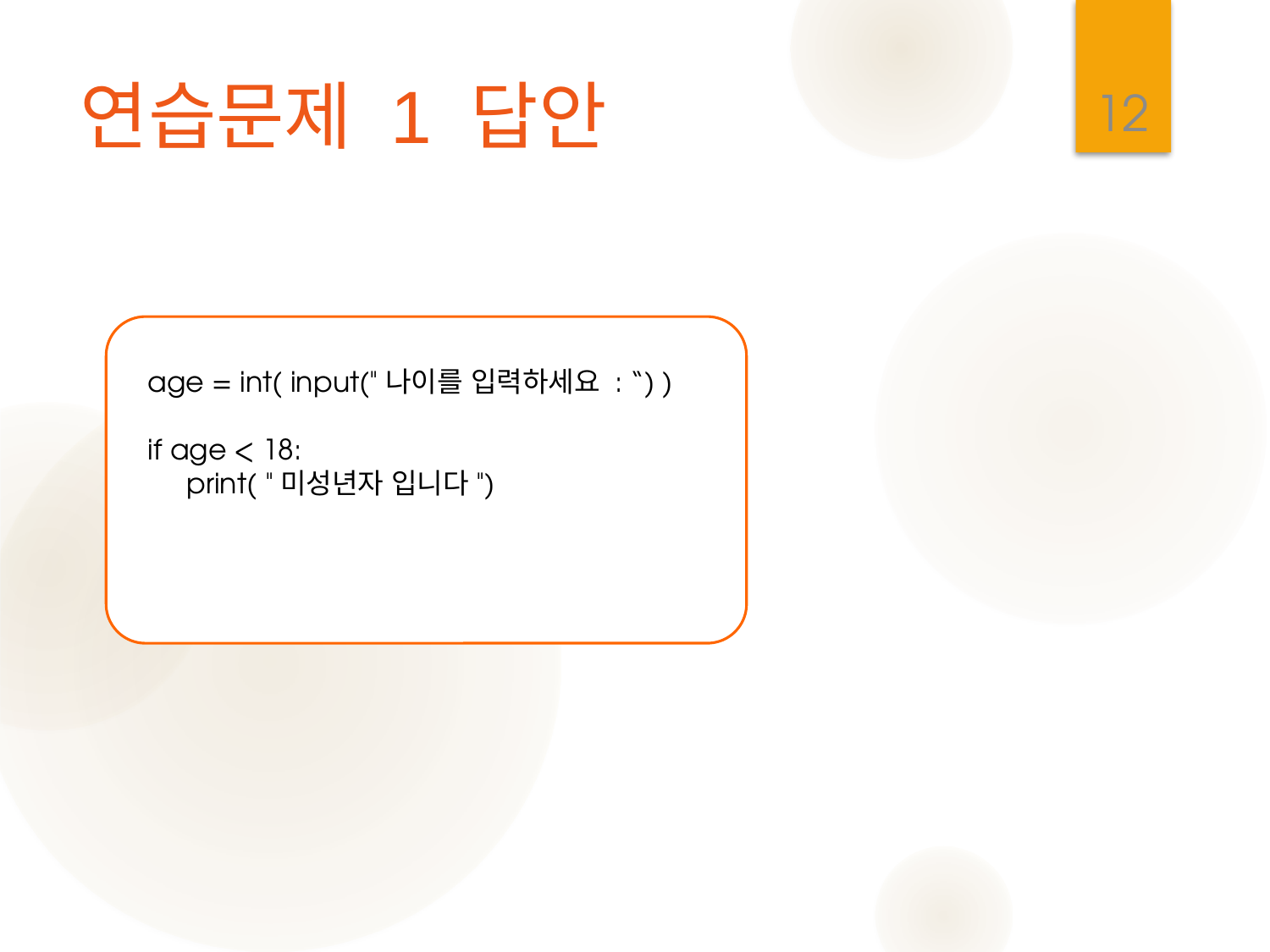

12
# 연습문제 1 답안

age = int( input("나이를 입력하세요 : “) )

if age < 18:
     print( "미성년자 입니다")